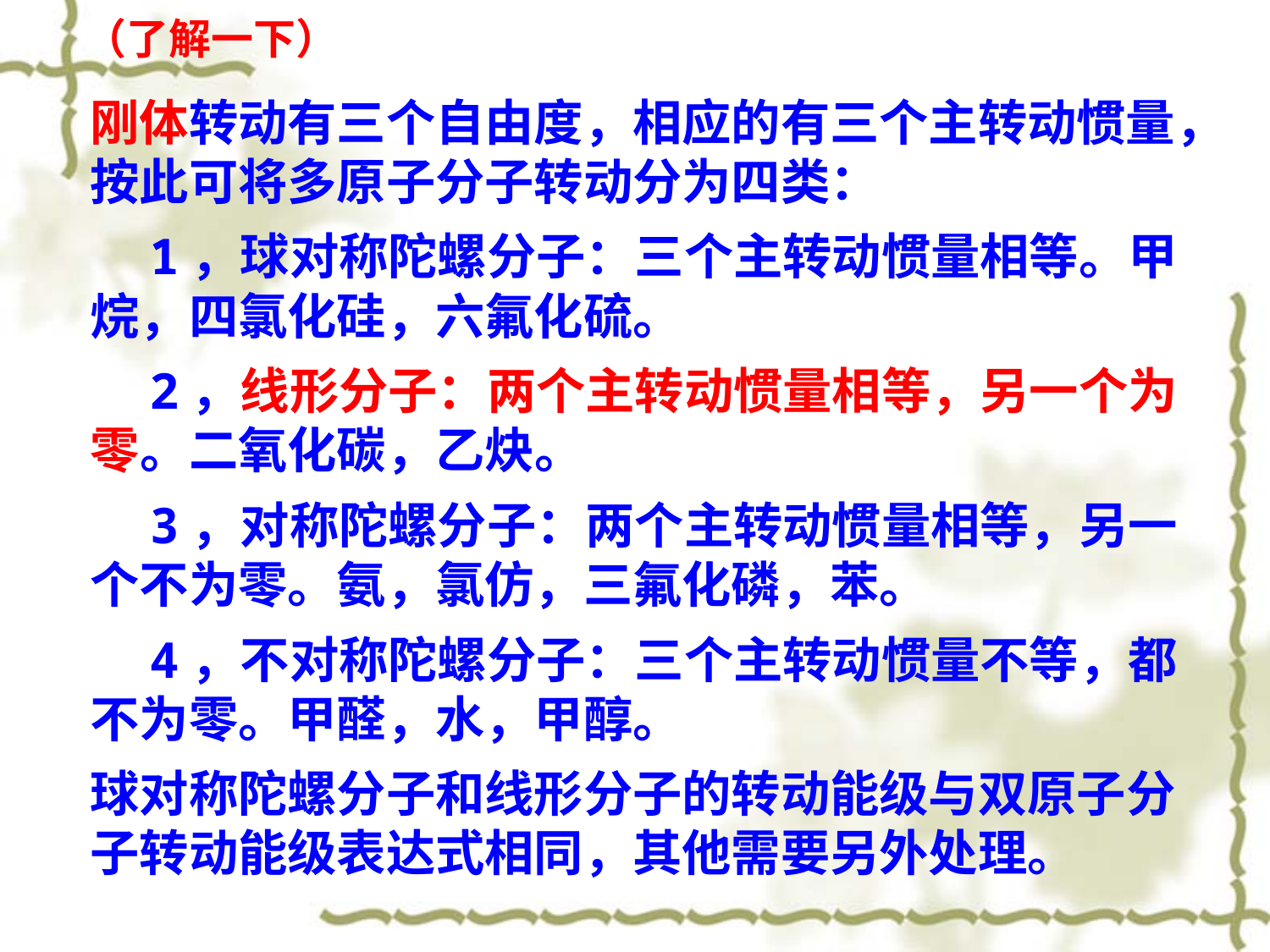

（了解一下）
刚体转动有三个自由度，相应的有三个主转动惯量，按此可将多原子分子转动分为四类：
  1，球对称陀螺分子：三个主转动惯量相等。甲烷，四氯化硅，六氟化硫。
  2，线形分子：两个主转动惯量相等，另一个为零。二氧化碳，乙炔。
  3，对称陀螺分子：两个主转动惯量相等，另一个不为零。氨，氯仿，三氟化磷，苯。
  4，不对称陀螺分子：三个主转动惯量不等，都不为零。甲醛，水，甲醇。
球对称陀螺分子和线形分子的转动能级与双原子分子转动能级表达式相同，其他需要另外处理。